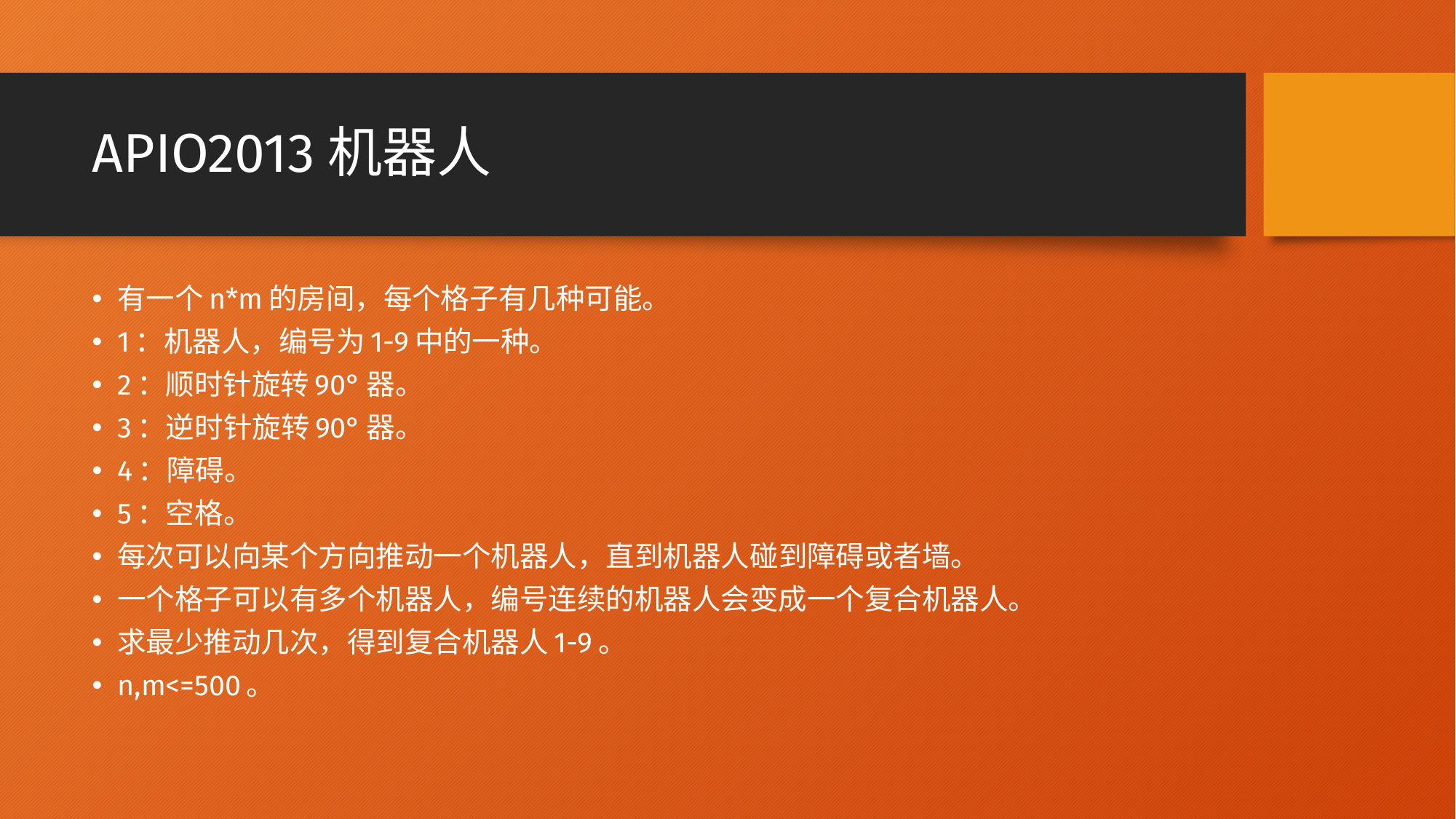

# APIO2013机器人
有一个n*m的房间，每个格子有几种可能。
1：机器人，编号为1-9中的一种。
2：顺时针旋转90°器。
3：逆时针旋转90°器。
4：障碍。
5：空格。
每次可以向某个方向推动一个机器人，直到机器人碰到障碍或者墙。
一个格子可以有多个机器人，编号连续的机器人会变成一个复合机器人。
求最少推动几次，得到复合机器人1-9。
n,m<=500。